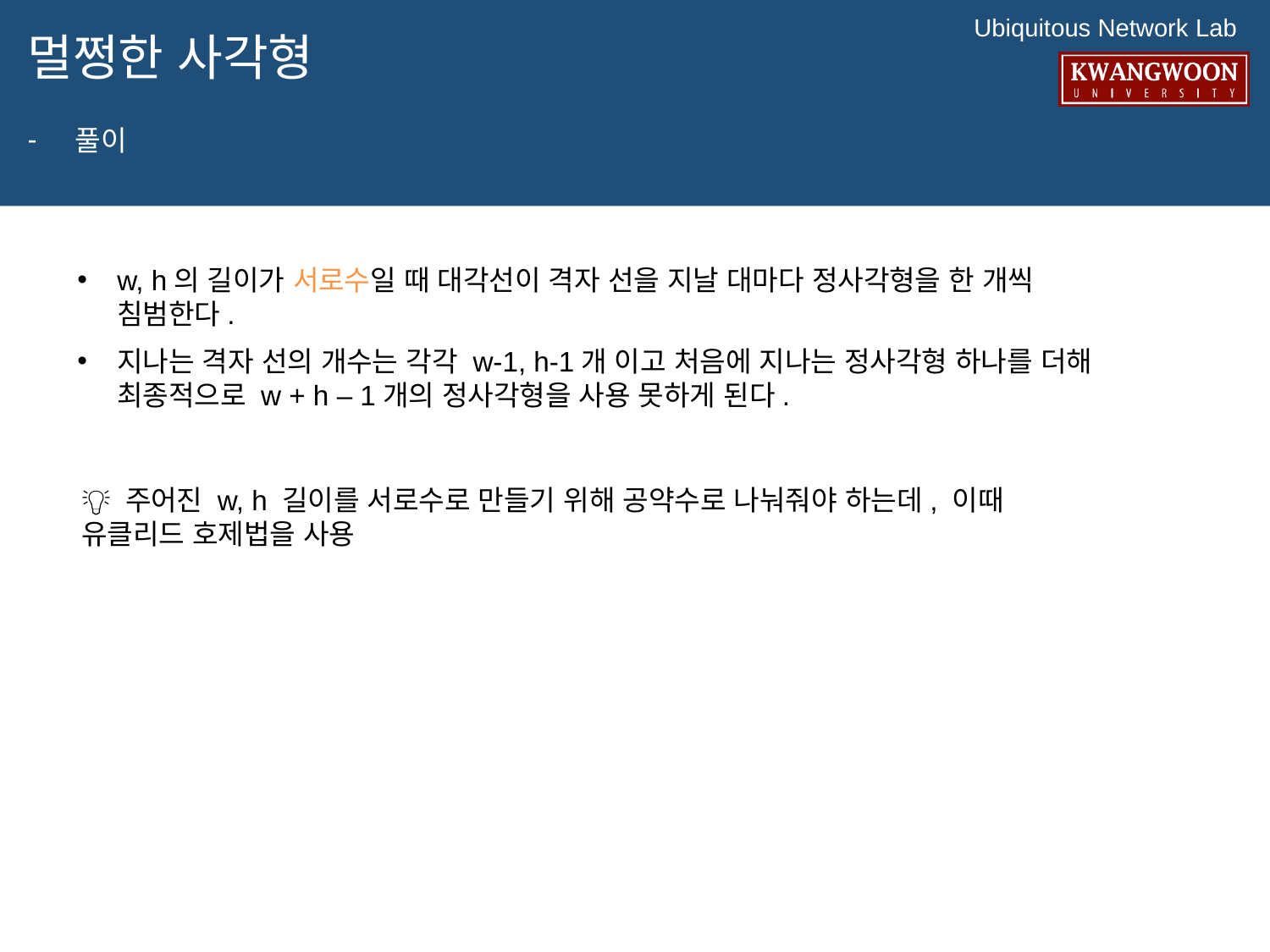

# 멀쩡한 사각형
풀이
w, h의 길이가 서로수일 때 대각선이 격자 선을 지날 대마다 정사각형을 한 개씩 침범한다.
지나는 격자 선의 개수는 각각 w-1, h-1개 이고 처음에 지나는 정사각형 하나를 더해 최종적으로 w + h – 1개의 정사각형을 사용 못하게 된다.
💡 주어진 w, h 길이를 서로수로 만들기 위해 공약수로 나눠줘야 하는데, 이때 유클리드 호제법을 사용